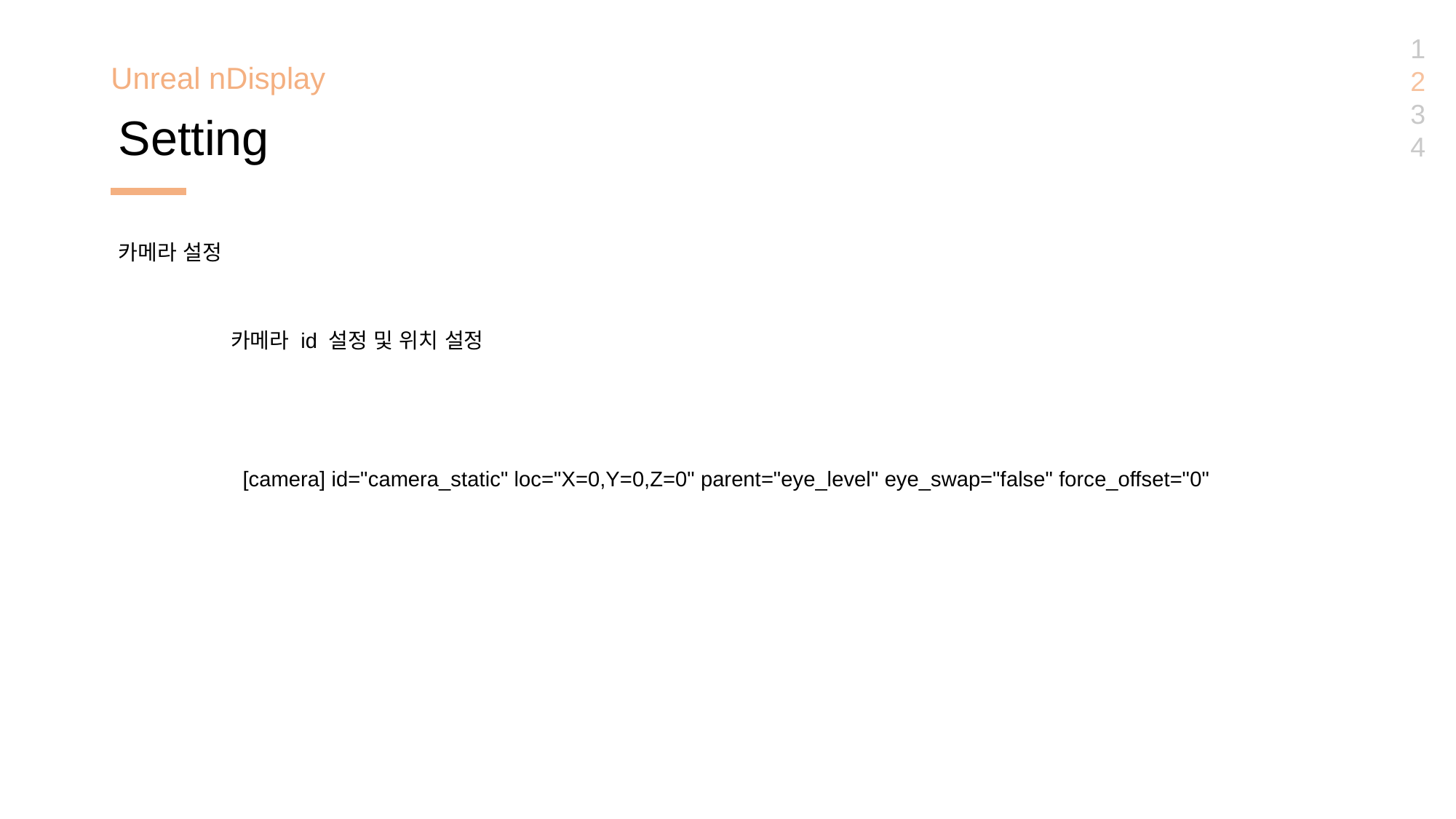

1
2
3
4
Unreal nDisplay
Setting

카메라 설정
카메라 id 설정 및 위치 설정
[camera] id="camera_static" loc="X=0,Y=0,Z=0" parent="eye_level" eye_swap="false" force_offset="0"